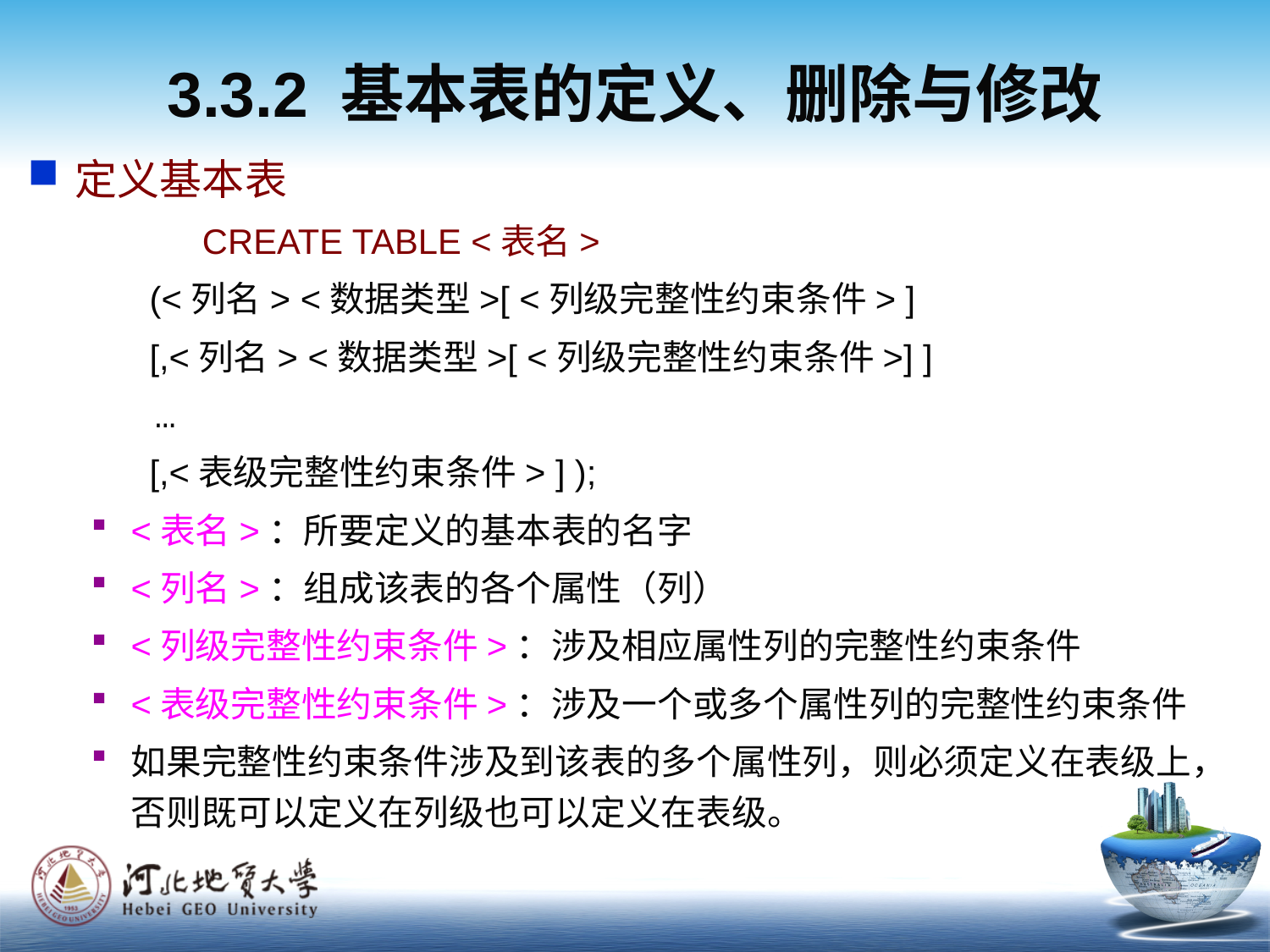

3.3.2 基本表的定义、删除与修改
定义基本表
		CREATE TABLE <表名>
      (<列名> <数据类型>[ <列级完整性约束条件> ]
      [,<列名> <数据类型>[ <列级完整性约束条件>] ]
   …
      [,<表级完整性约束条件> ] );
<表名>：所要定义的基本表的名字
<列名>：组成该表的各个属性（列）
<列级完整性约束条件>：涉及相应属性列的完整性约束条件
<表级完整性约束条件>：涉及一个或多个属性列的完整性约束条件
如果完整性约束条件涉及到该表的多个属性列，则必须定义在表级上，否则既可以定义在列级也可以定义在表级。